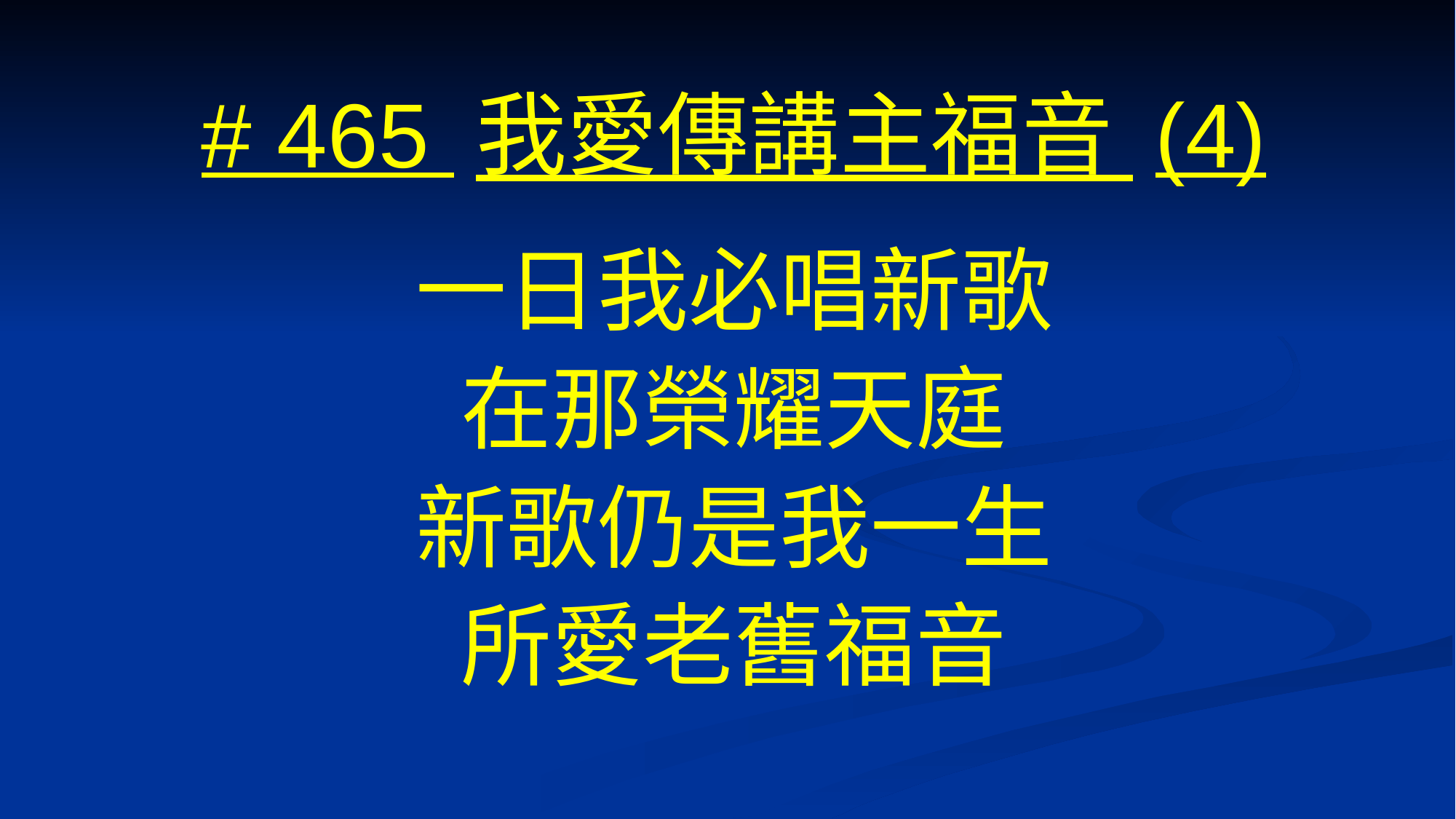

# # 465 我愛傳講主福音 (4)
一日我必唱新歌
在那榮耀天庭
新歌仍是我一生
所愛老舊福音